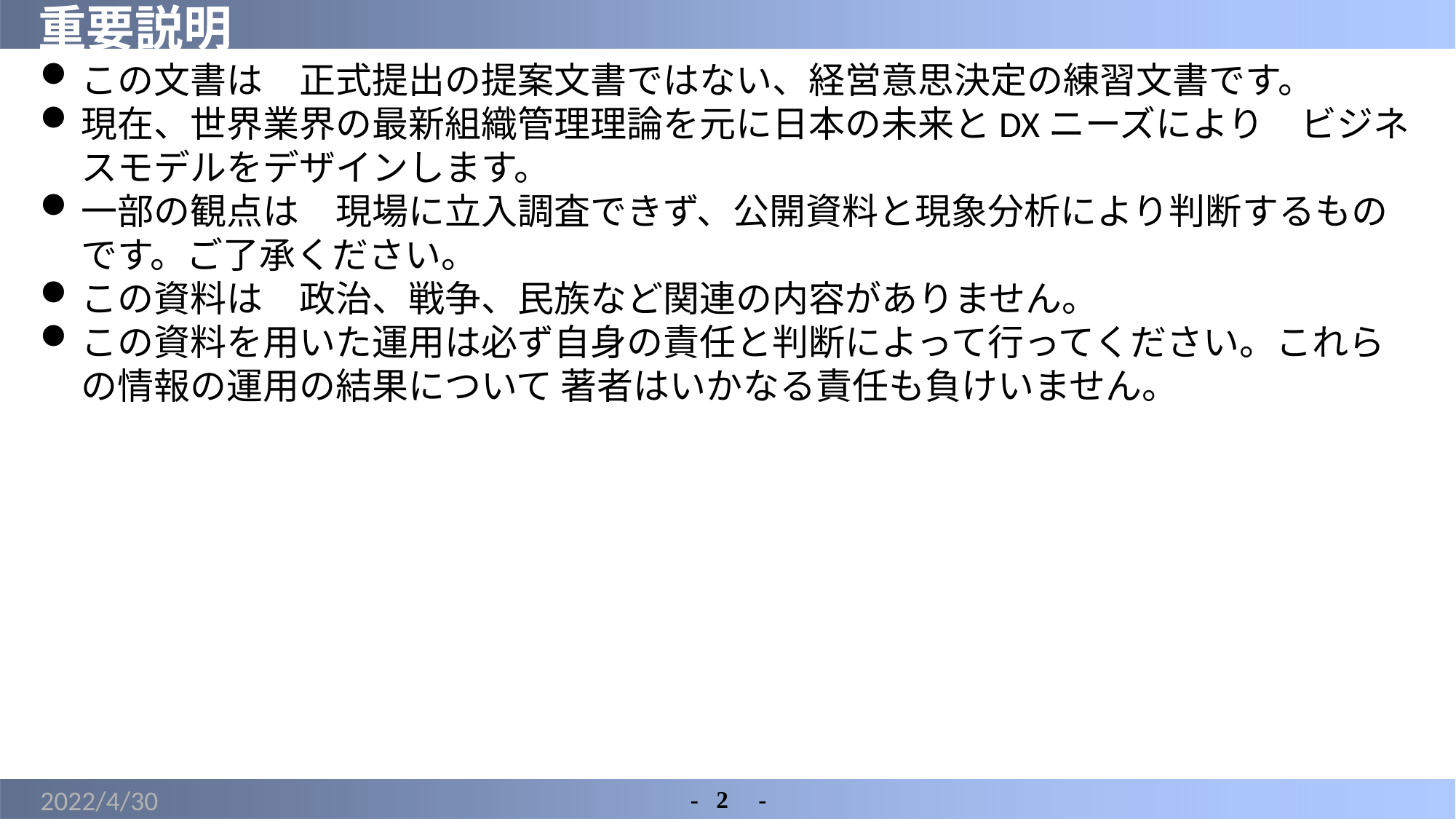

# 重要説明
この文書は　正式提出の提案文書ではない、経営意思決定の練習文書です。
現在、世界業界の最新組織管理理論を元に日本の未来とDXニーズにより　ビジネスモデルをデザインします。
一部の観点は　現場に立入調査できず、公開資料と現象分析により判断するものです。ご了承ください。
この資料は　政治、戦争、民族など関連の内容がありません。
この資料を用いた運用は必ず自身の責任と判断によって行ってください。これらの情報の運用の結果について 著者はいかなる責任も負けいません。
2022/4/30
-	2　-